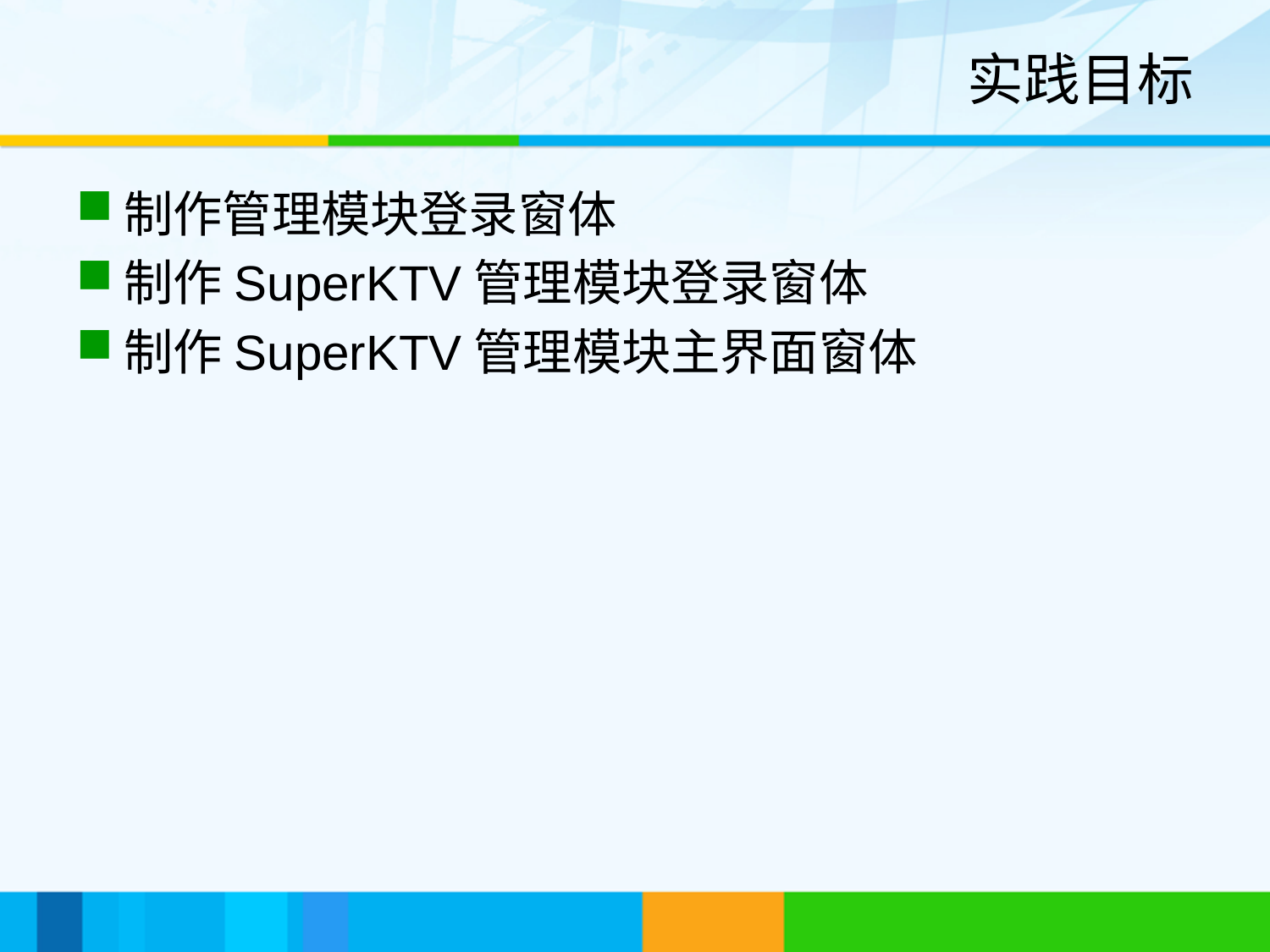

# 实践目标
制作管理模块登录窗体
制作SuperKTV管理模块登录窗体
制作SuperKTV管理模块主界面窗体